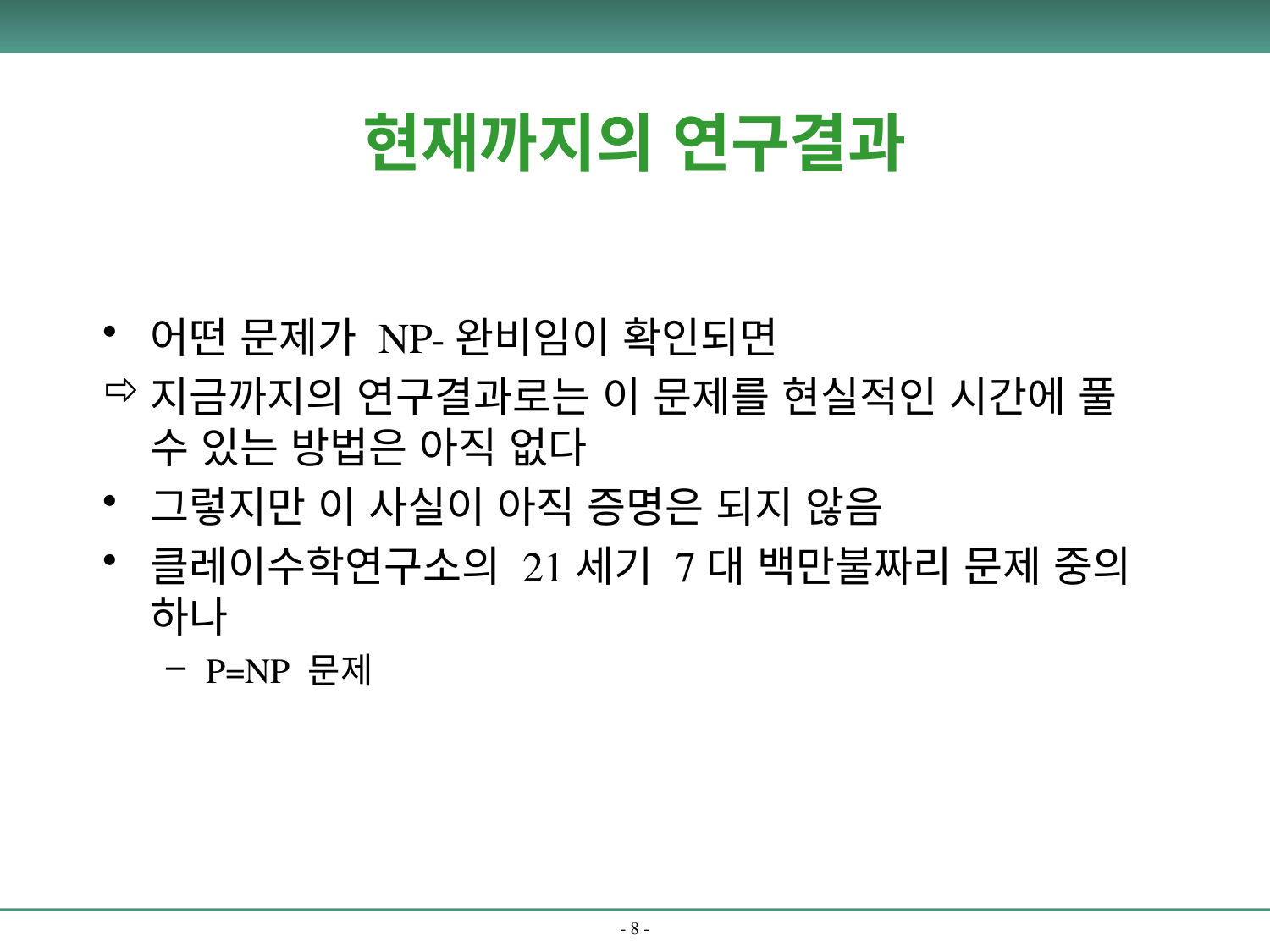

# 현재까지의 연구결과
어떤 문제가 NP-완비임이 확인되면
지금까지의 연구결과로는 이 문제를 현실적인 시간에 풀 수 있는 방법은 아직 없다
그렇지만 이 사실이 아직 증명은 되지 않음
클레이수학연구소의 21세기 7대 백만불짜리 문제 중의 하나
P=NP 문제